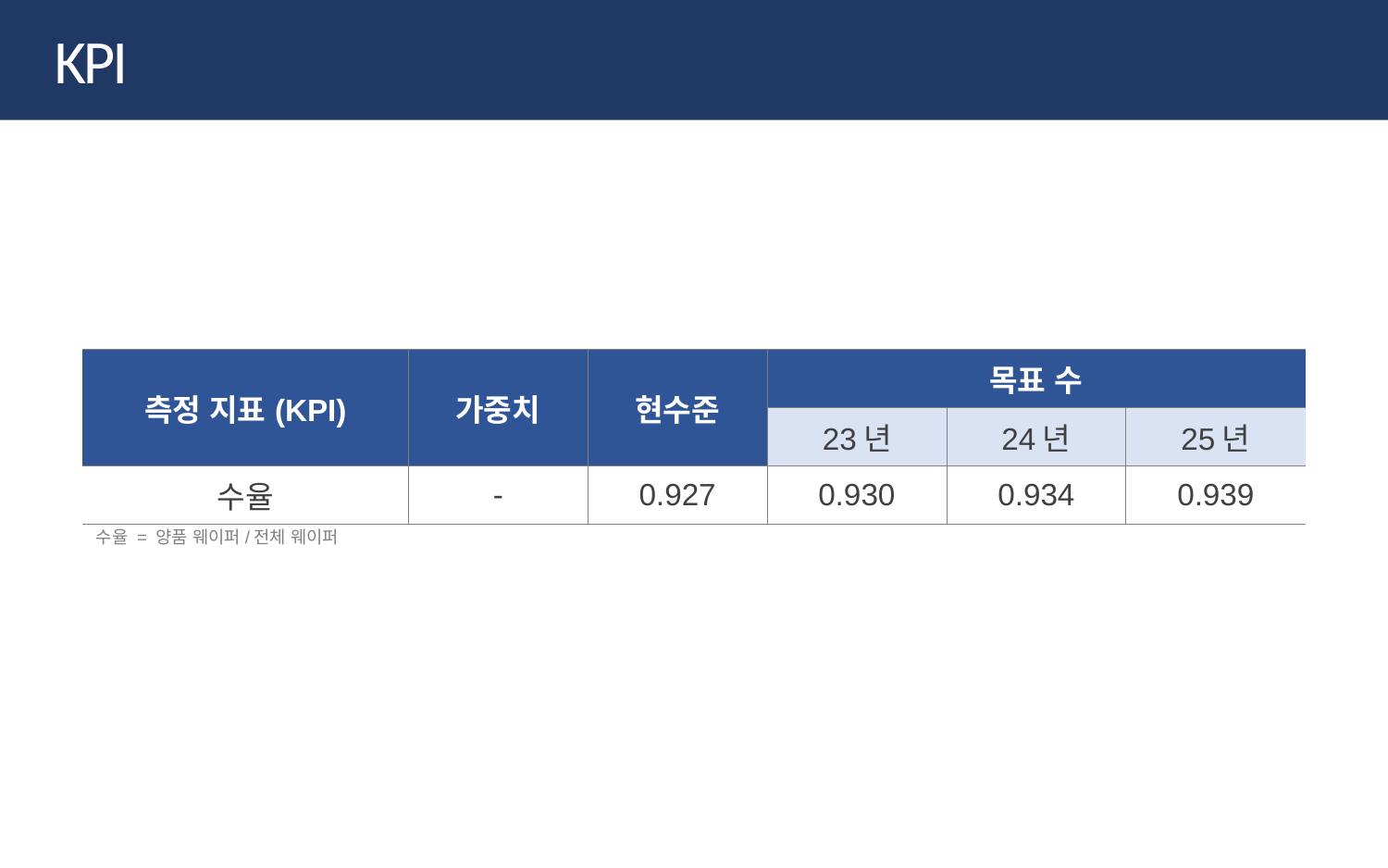

# KPI
| 측정 지표(KPI) | 가중치 | 현수준 | 목표 수 |  |  |
| --- | --- | --- | --- | --- | --- |
|  |  |  | 23년 | 24년 | 25년 |
| 수율 | - | 0.927 | 0.930 | 0.934 | 0.939 |
수율 = 양품 웨이퍼/전체 웨이퍼